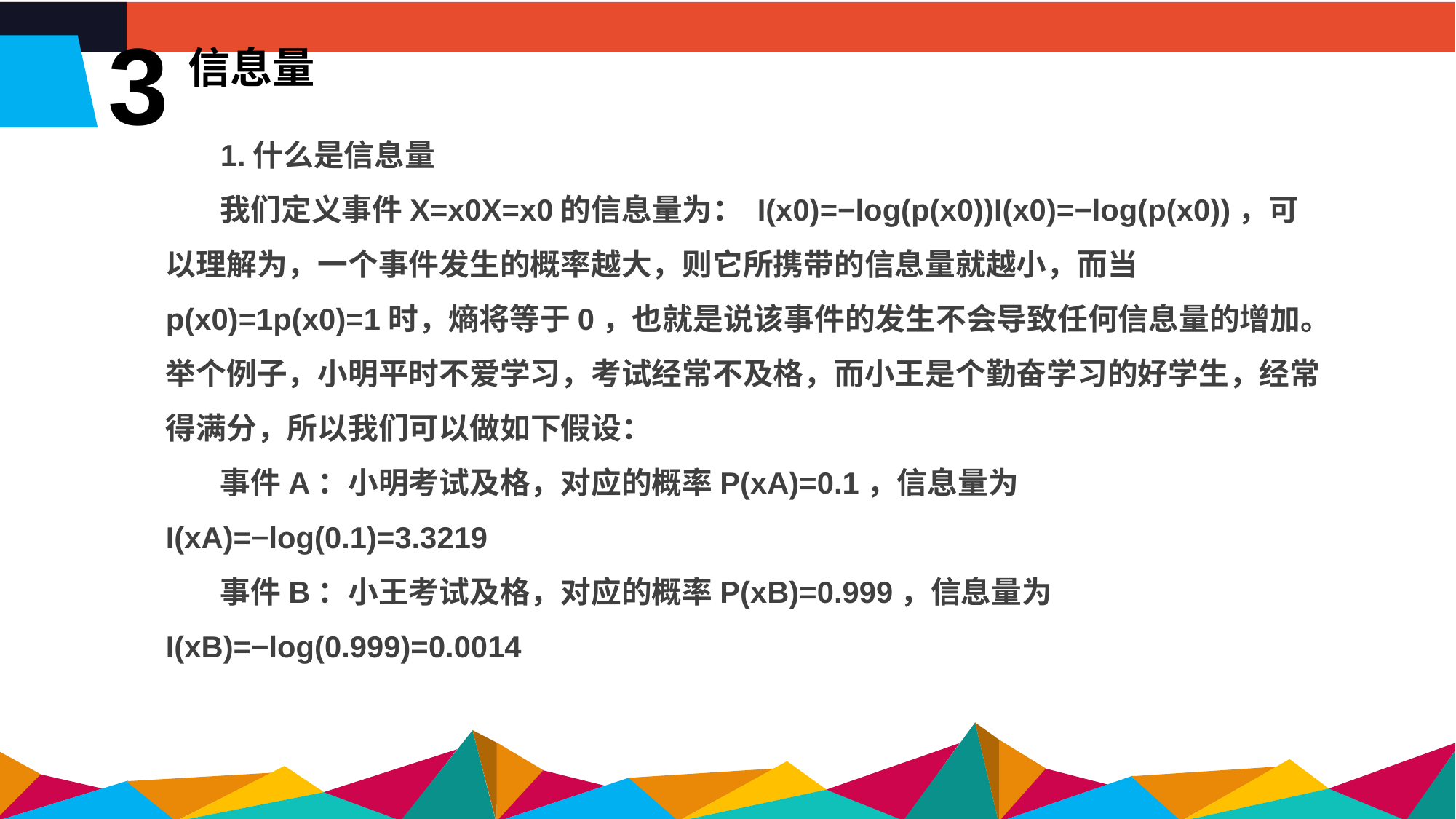

3

信息量
1.什么是信息量
我们定义事件X=x0X=x0的信息量为： I(x0)=−log(p(x0))I(x0)=−log(p(x0))，可以理解为，一个事件发生的概率越大，则它所携带的信息量就越小，而当p(x0)=1p(x0)=1时，熵将等于0，也就是说该事件的发生不会导致任何信息量的增加。举个例子，小明平时不爱学习，考试经常不及格，而小王是个勤奋学习的好学生，经常得满分，所以我们可以做如下假设：
事件A：小明考试及格，对应的概率P(xA)=0.1，信息量为	I(xA)=−log(0.1)=3.3219
事件B：小王考试及格，对应的概率P(xB)=0.999，信息量为I(xB)=−log(0.999)=0.0014